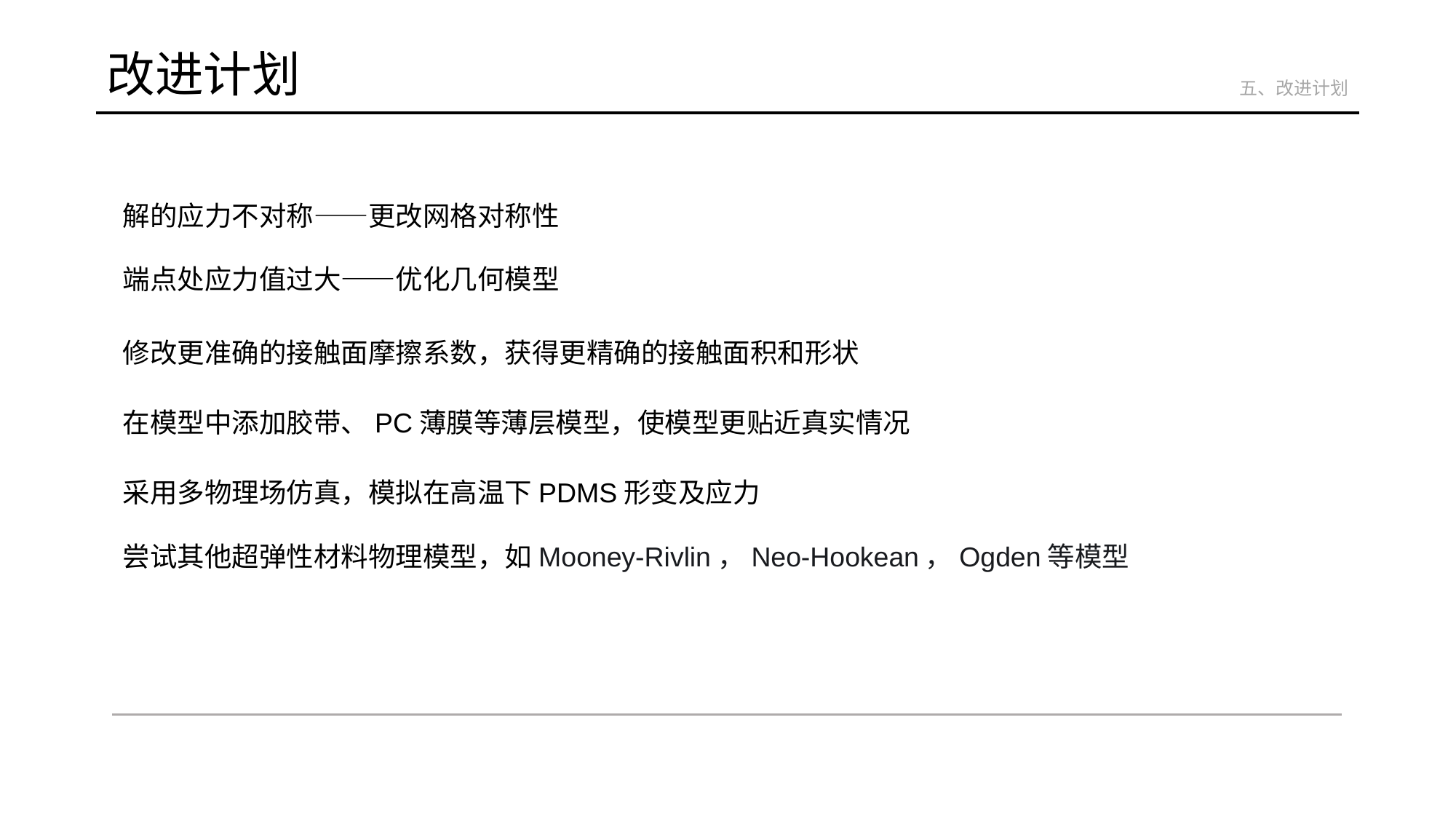

改进计划
五、改进计划
解的应力不对称——更改网格对称性
端点处应力值过大——优化几何模型
修改更准确的接触面摩擦系数，获得更精确的接触面积和形状
在模型中添加胶带、PC薄膜等薄层模型，使模型更贴近真实情况
采用多物理场仿真，模拟在高温下PDMS形变及应力
尝试其他超弹性材料物理模型，如Mooney-Rivlin，Neo-Hookean，Ogden等模型